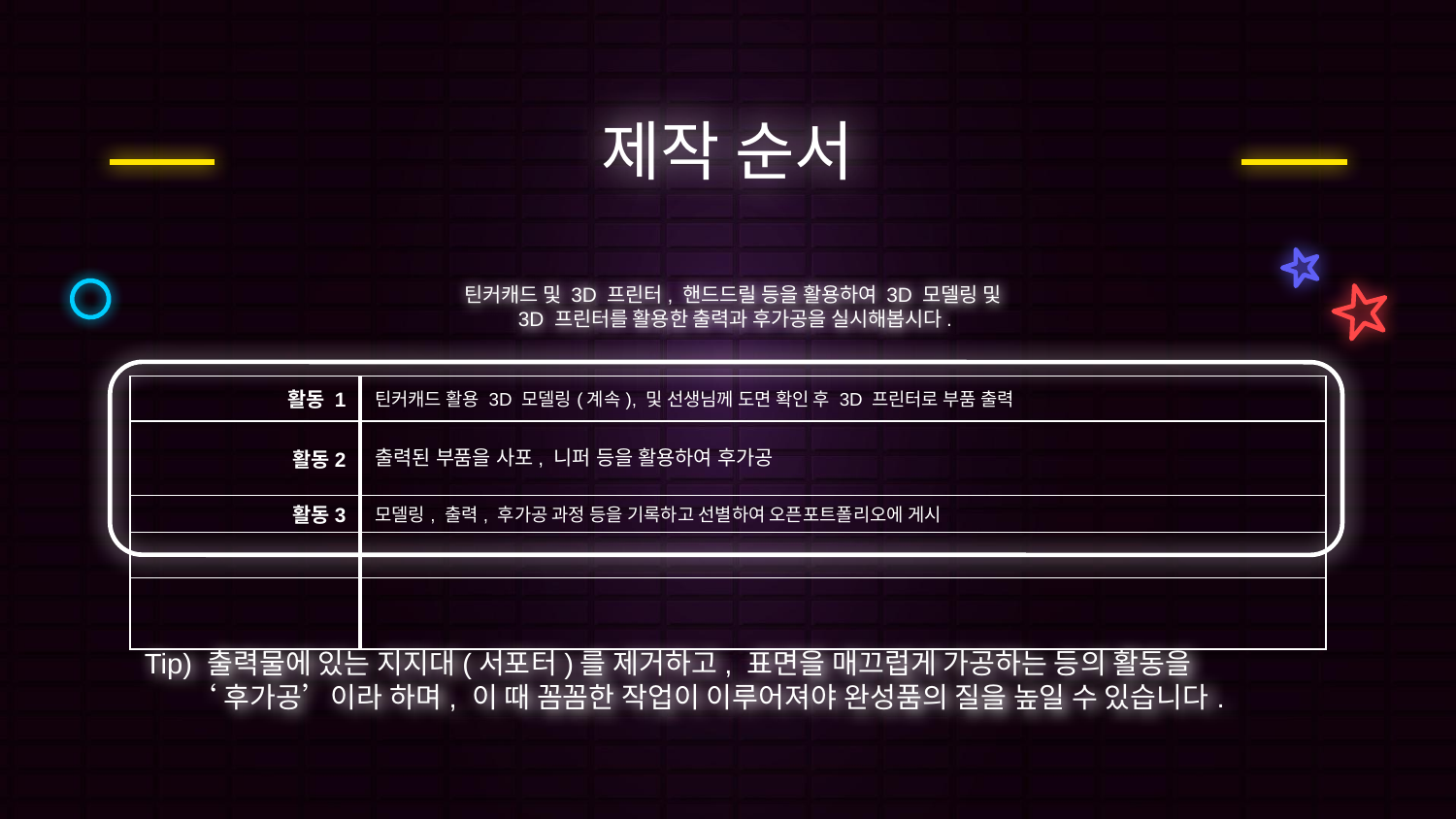

# 제작 순서

틴커캐드 및 3D 프린터, 핸드드릴 등을 활용하여 3D 모델링 및
3D 프린터를 활용한 출력과 후가공을 실시해봅시다.

| 활동 1 | 틴커캐드 활용 3D 모델링(계속), 및 선생님께 도면 확인 후 3D 프린터로 부품 출력 |
| --- | --- |
| 활동2 | 출력된 부품을 사포, 니퍼 등을 활용하여 후가공 |
| 활동3 | 모델링, 출력, 후가공 과정 등을 기록하고 선별하여 오픈포트폴리오에 게시 |
|  |  |
|  |  |
Tip) 출력물에 있는 지지대(서포터)를 제거하고, 표면을 매끄럽게 가공하는 등의 활동을
       ‘후가공’이라 하며, 이 때 꼼꼼한 작업이 이루어져야 완성품의 질을 높일 수 있습니다.